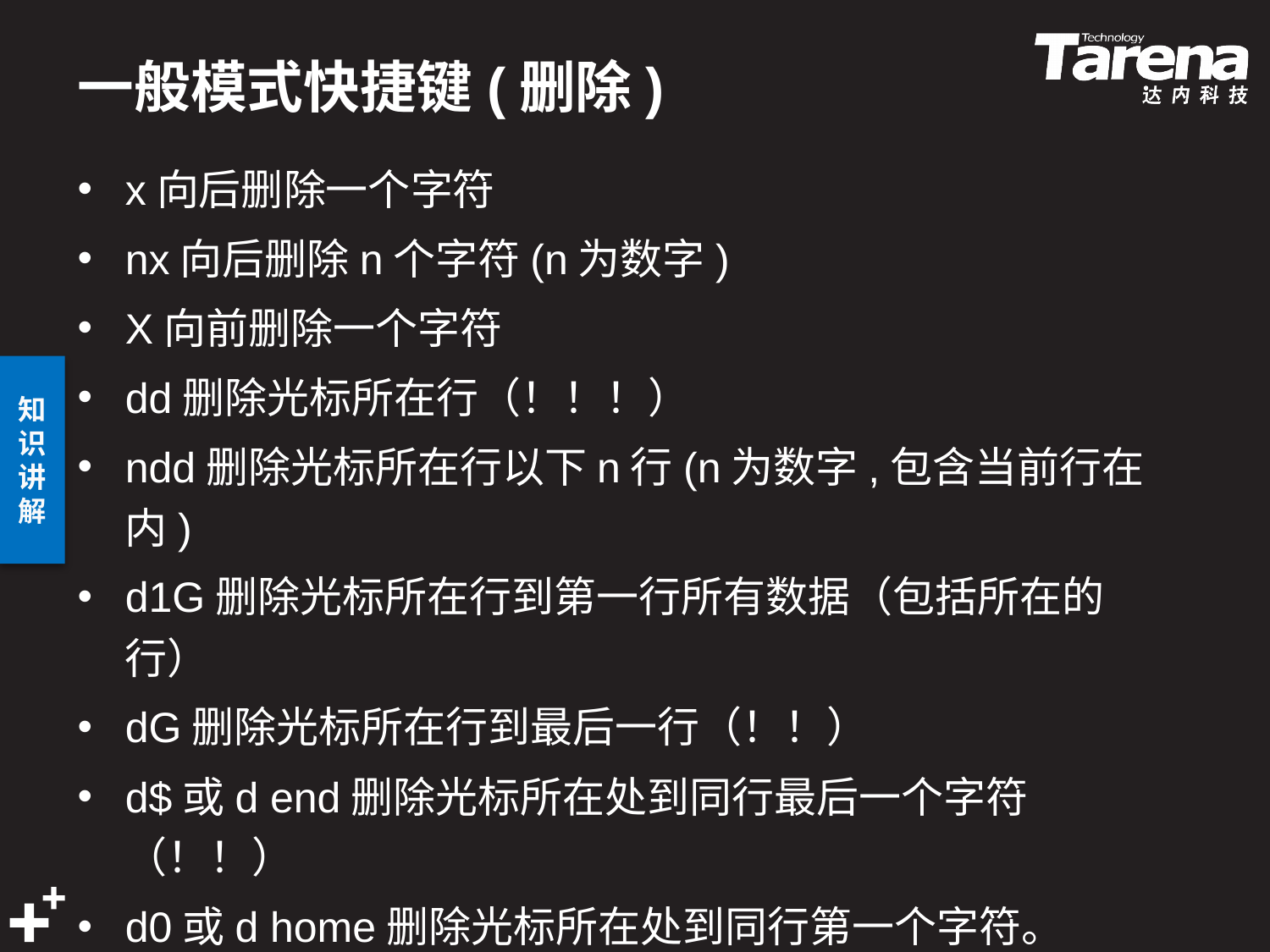

# 一般模式快捷键(删除)
x向后删除一个字符
nx向后删除n个字符(n为数字)
X向前删除一个字符
dd删除光标所在行（！！！）
ndd删除光标所在行以下n行(n为数字,包含当前行在内)
d1G删除光标所在行到第一行所有数据（包括所在的行）
dG删除光标所在行到最后一行（！！）
d$或d end删除光标所在处到同行最后一个字符（！！）
d0或d home删除光标所在处到同行第一个字符。（！!）